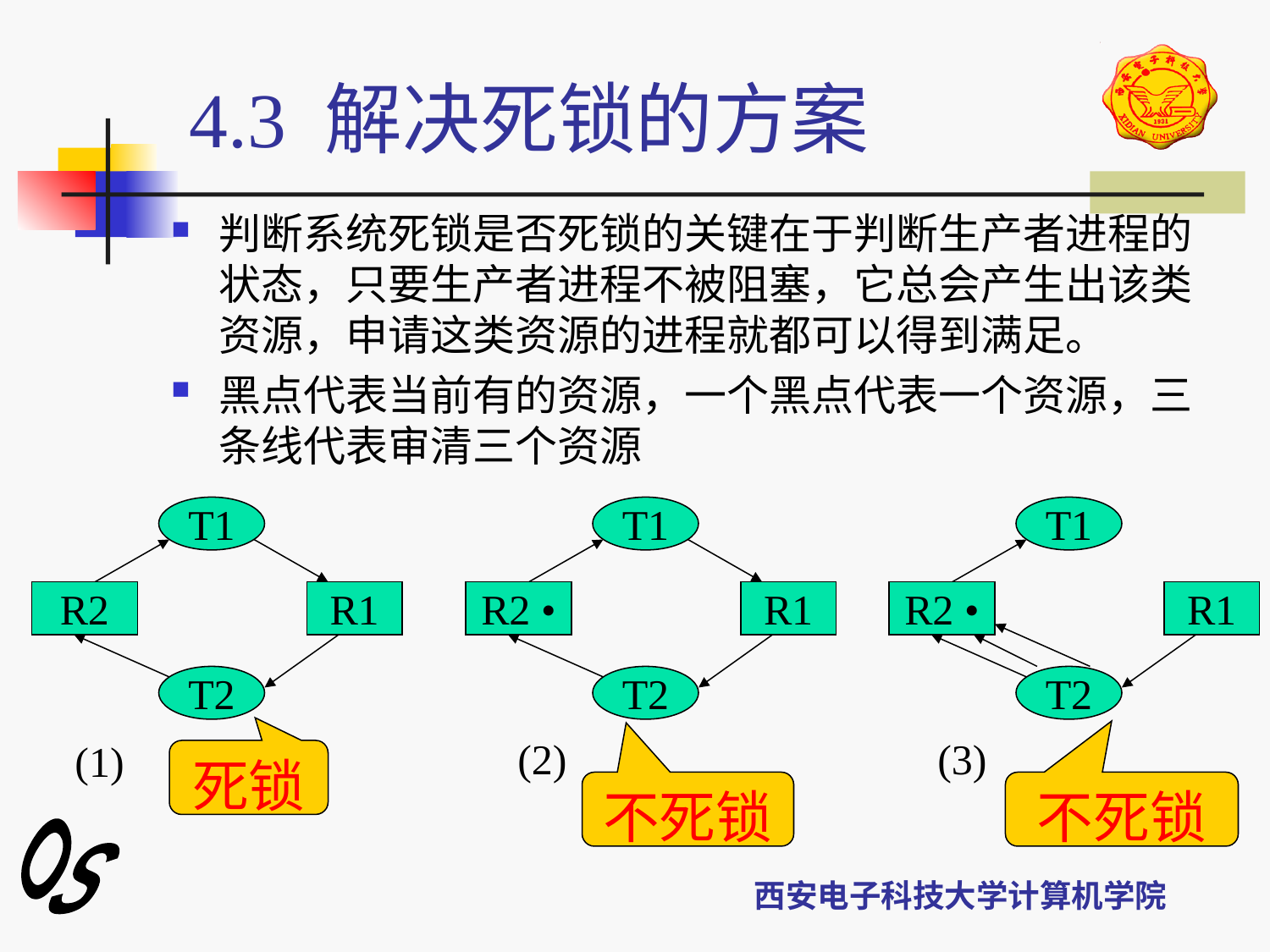

# 4.3 解决死锁的方案
判断系统死锁是否死锁的关键在于判断生产者进程的状态，只要生产者进程不被阻塞，它总会产生出该类资源，申请这类资源的进程就都可以得到满足。
黑点代表当前有的资源，一个黑点代表一个资源，三条线代表审清三个资源
T1
T1
T1

R2
R1
R2 •
R1
R2 •
R1

T2
T2
T2
(2)
(3)
(1)
死锁
不死锁
不死锁
36